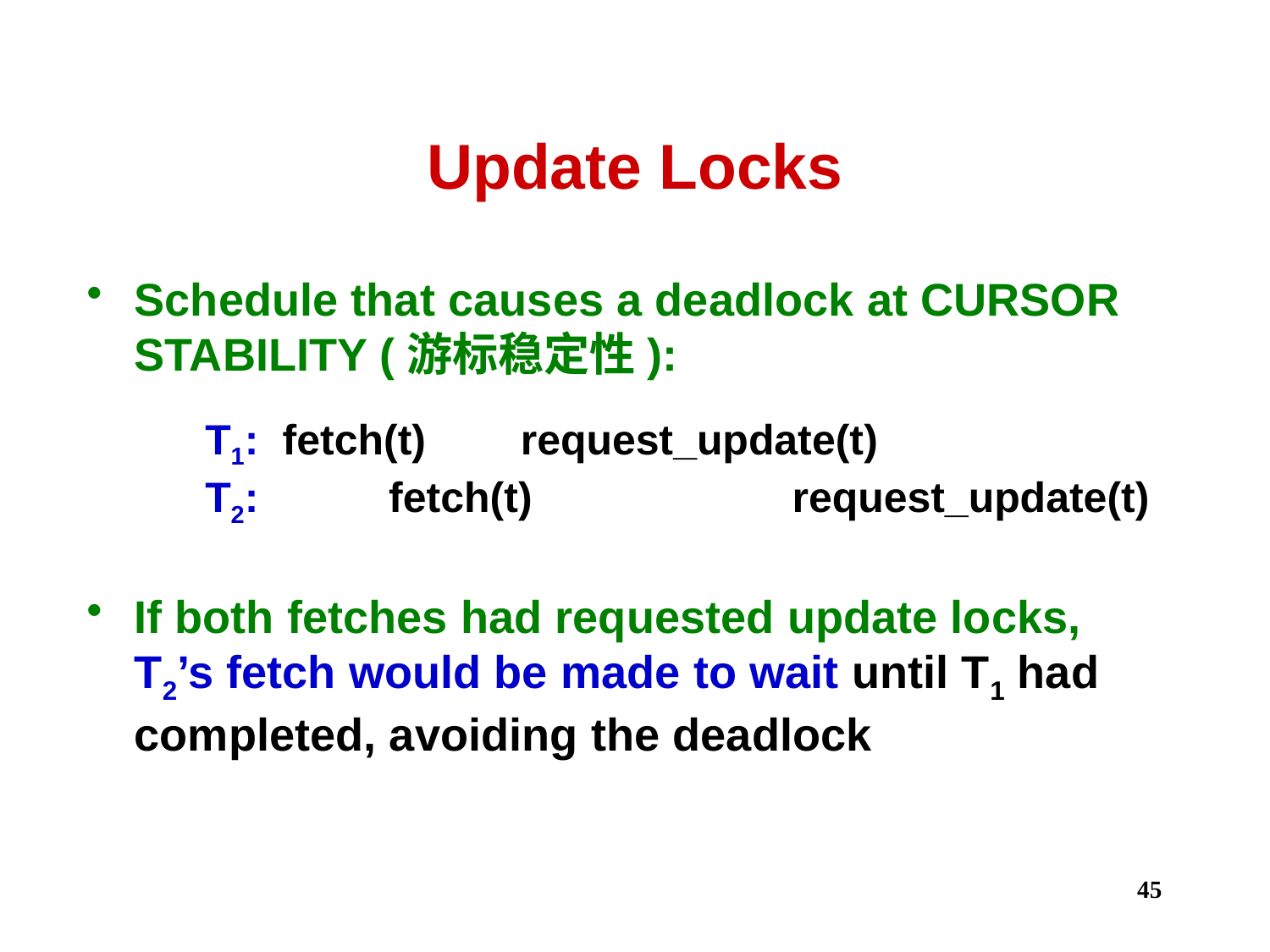

# Update Locks
Schedule that causes a deadlock at CURSOR STABILITY (游标稳定性):
          T1:  fetch(t)        request_update(t)
          T2:           fetch(t)                      request_update(t)

If both fetches had requested update locks,   T2’s fetch would be made to wait until T1 had completed, avoiding the deadlock
45